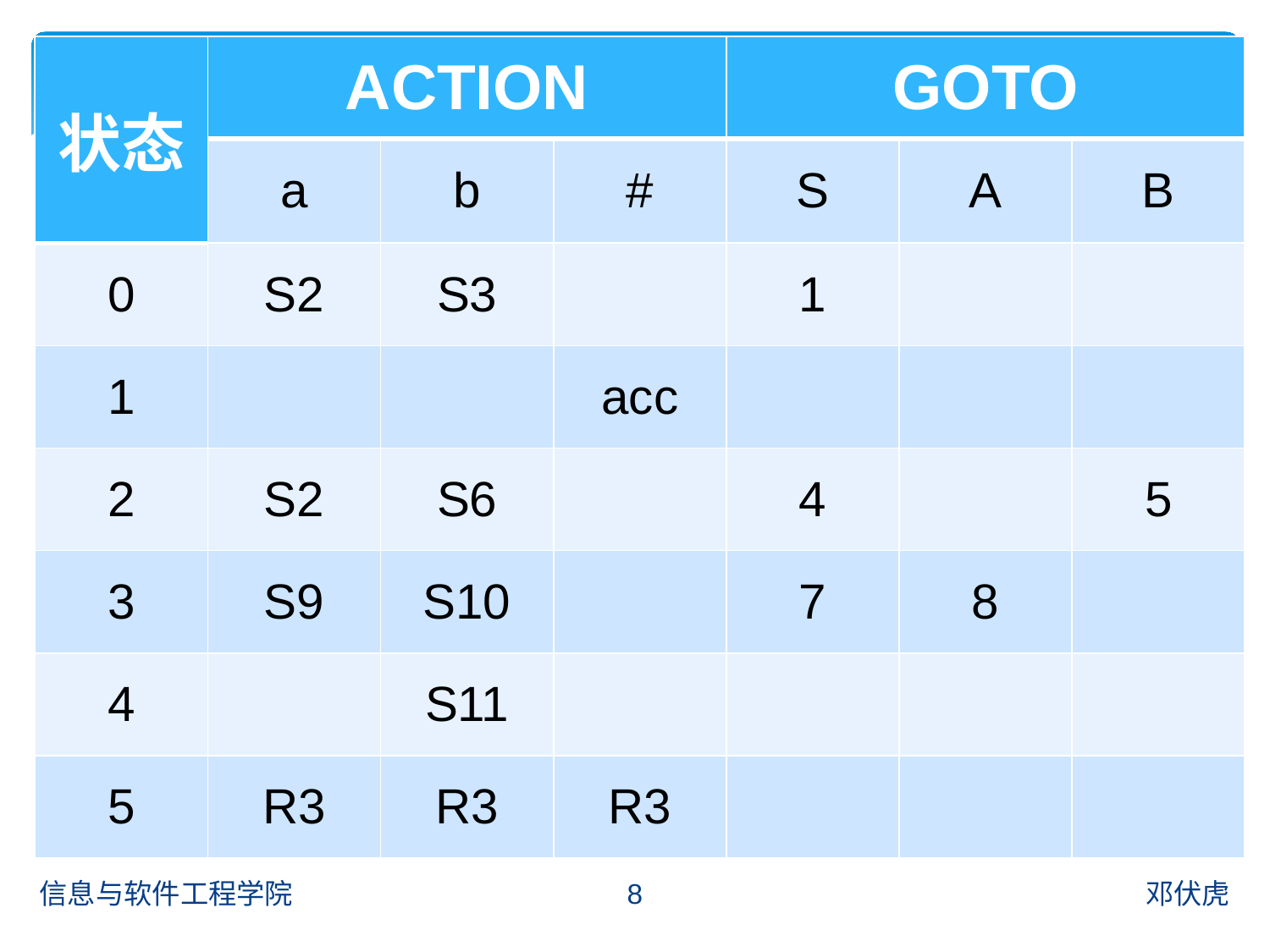

| 状态 | ACTION |  |  | GOTO |  |  |
| --- | --- | --- | --- | --- | --- | --- |
|  | a | b | # | S | A | B |
| 0 | S2 | S3 |  | 1 |  |  |
| 1 |  |  | acc |  |  |  |
| 2 | S2 | S6 |  | 4 |  | 5 |
| 3 | S9 | S10 |  | 7 | 8 |  |
| 4 |  | S11 |  |  |  |  |
| 5 | R3 | R3 | R3 |  |  |  |
8
信息与软件工程学院
邓伏虎